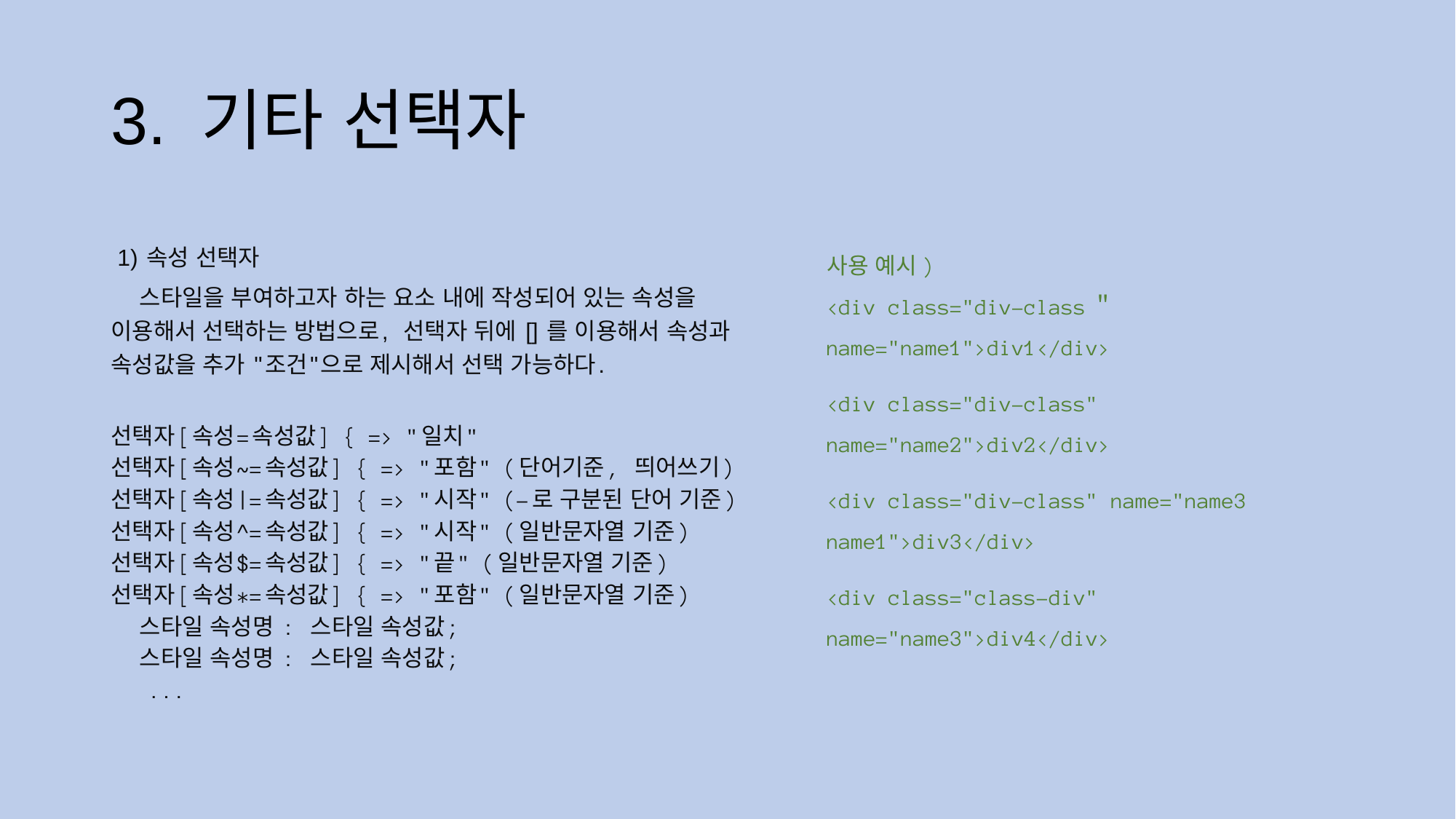

# 3. 기타 선택자
 1) 속성 선택자
    스타일을 부여하고자 하는 요소 내에 작성되어 있는 속성을 이용해서 선택하는 방법으로,  선택자 뒤에 [] 를 이용해서 속성과 속성값을 추가 "조건"으로 제시해서 선택 가능하다.

선택자[속성=속성값] { => "일치"
선택자[속성~=속성값] { => "포함" (단어기준, 띄어쓰기)
선택자[속성|=속성값] { => "시작" (-로 구분된 단어 기준)
선택자[속성^=속성값] { => "시작" (일반문자열 기준)
선택자[속성$=속성값] { => "끝" (일반문자열 기준)
선택자[속성*=속성값] { => "포함" (일반문자열 기준)
    스타일 속성명 : 스타일 속성값;
    스타일 속성명 : 스타일 속성값;
   ...

사용 예시)
<div class="div-class＂ name="name1">div1</div>
<div class="div-class" name="name2">div2</div>
<div class="div-class" name="name3 name1">div3</div>
<div class="class-div" name="name3">div4</div>